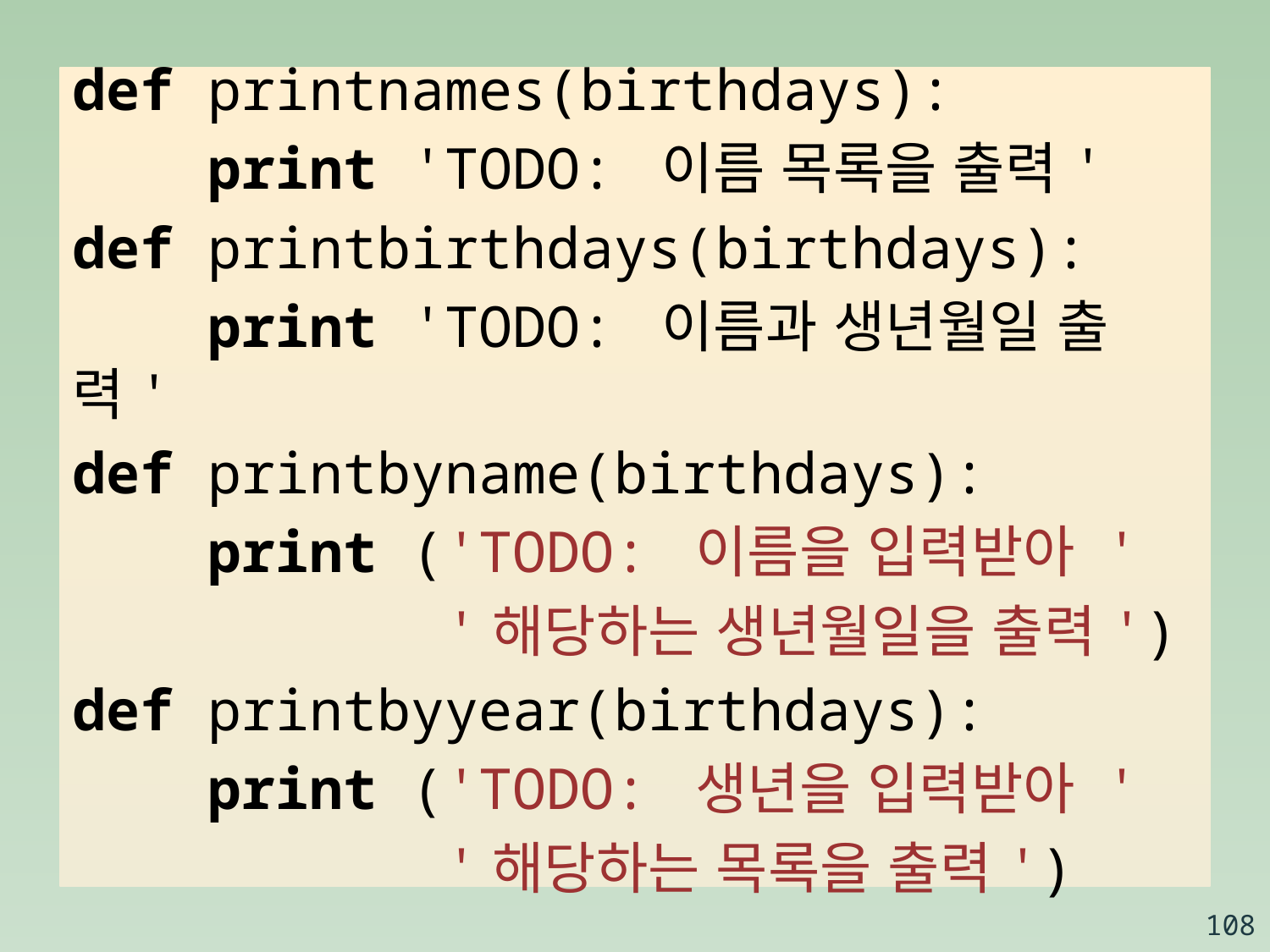

def printnames(birthdays):
    print 'TODO: 이름 목록을 출력'
def printbirthdays(birthdays):
    print 'TODO: 이름과 생년월일 출력'
def printbyname(birthdays):
    print ('TODO: 이름을 입력받아 '
           '해당하는 생년월일을 출력')
def printbyyear(birthdays):
    print ('TODO: 생년을 입력받아 '
           '해당하는 목록을 출력')
108